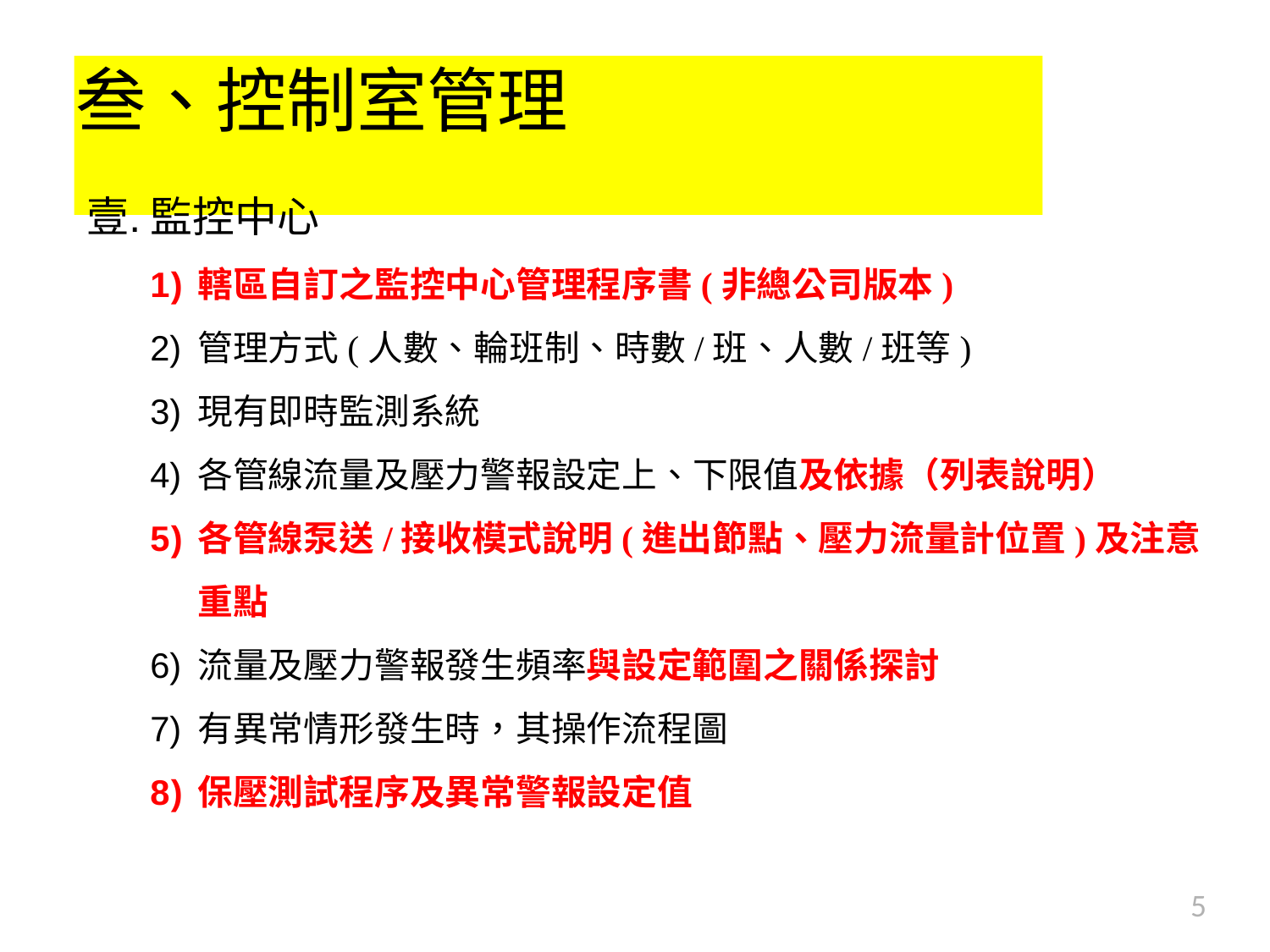

# 叁、控制室管理
監控中心
轄區自訂之監控中心管理程序書(非總公司版本)
管理方式(人數、輪班制、時數/班、人數/班等)
現有即時監測系統
各管線流量及壓力警報設定上、下限值及依據（列表說明）
各管線泵送/接收模式說明(進出節點、壓力流量計位置)及注意重點
流量及壓力警報發生頻率與設定範圍之關係探討
有異常情形發生時，其操作流程圖
保壓測試程序及異常警報設定值
5